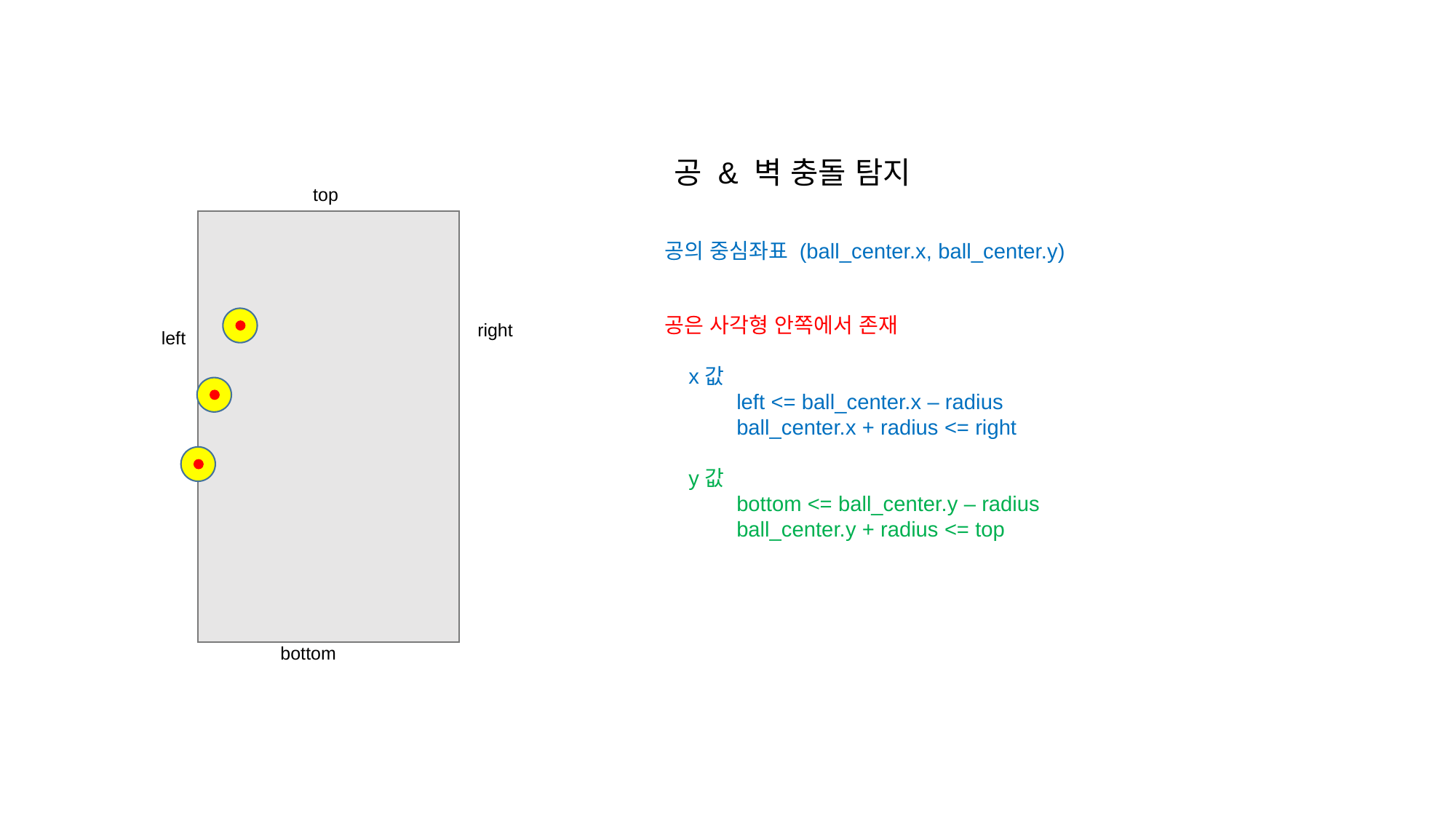

공 & 벽 충돌 탐지
top

공의 중심좌표 (ball_center.x, ball_center.y)
공은 사각형 안쪽에서 존재

    x값
            left <= ball_center.x – radius
            ball_center.x + radius <= right

    y값
            bottom <= ball_center.y – radius
            ball_center.y + radius <= top

right
left

bottom